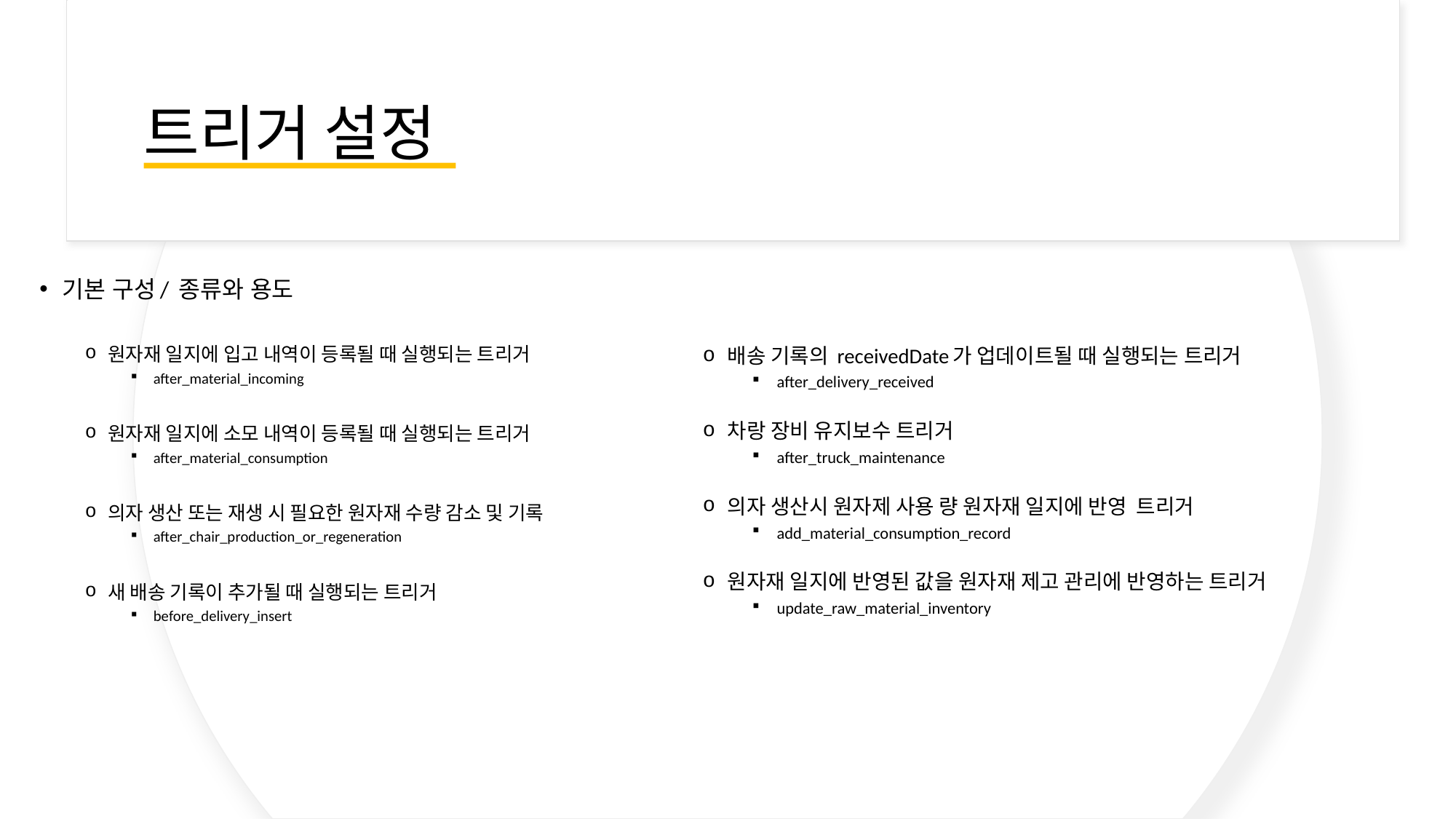

트리거 설정

기본 구성/ 종류와 용도

원자재 일지에 입고 내역이 등록될 때 실행되는 트리거
after_material_incoming

원자재 일지에 소모 내역이 등록될 때 실행되는 트리거
after_material_consumption

의자 생산 또는 재생 시 필요한 원자재 수량 감소 및 기록
after_chair_production_or_regeneration

새 배송 기록이 추가될 때 실행되는 트리거
before_delivery_insert

배송 기록의 receivedDate가 업데이트될 때 실행되는 트리거
after_delivery_received

차랑 장비 유지보수 트리거
after_truck_maintenance

의자 생산시 원자제 사용 량 원자재 일지에 반영  트리거
add_material_consumption_record

원자재 일지에 반영된 값을 원자재 제고 관리에 반영하는 트리거
update_raw_material_inventory